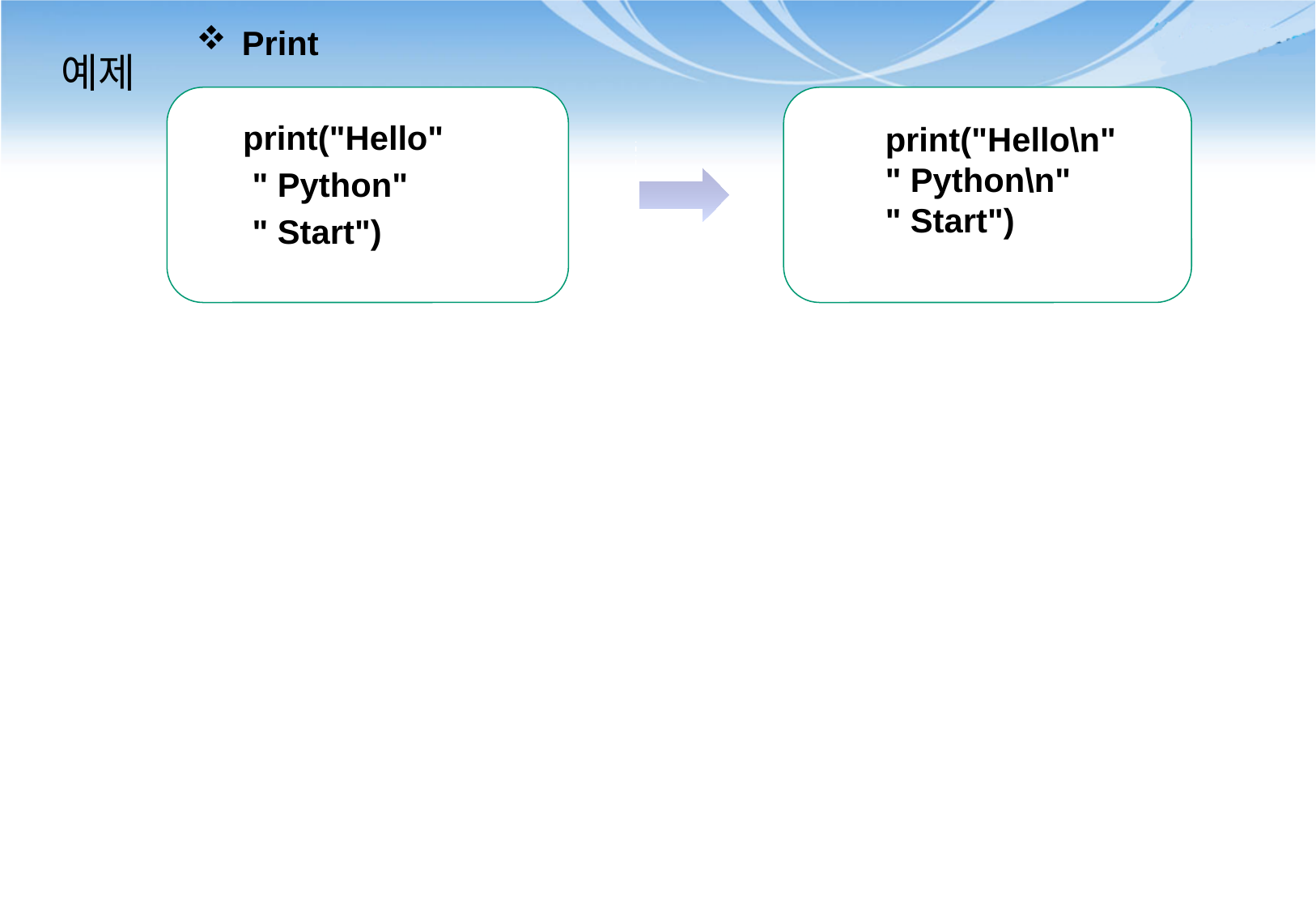

Print

     print("Hello"
      " Python"
      " Start")

# 예제

      print("Hello\n"
      " Python\n"
      " Start")